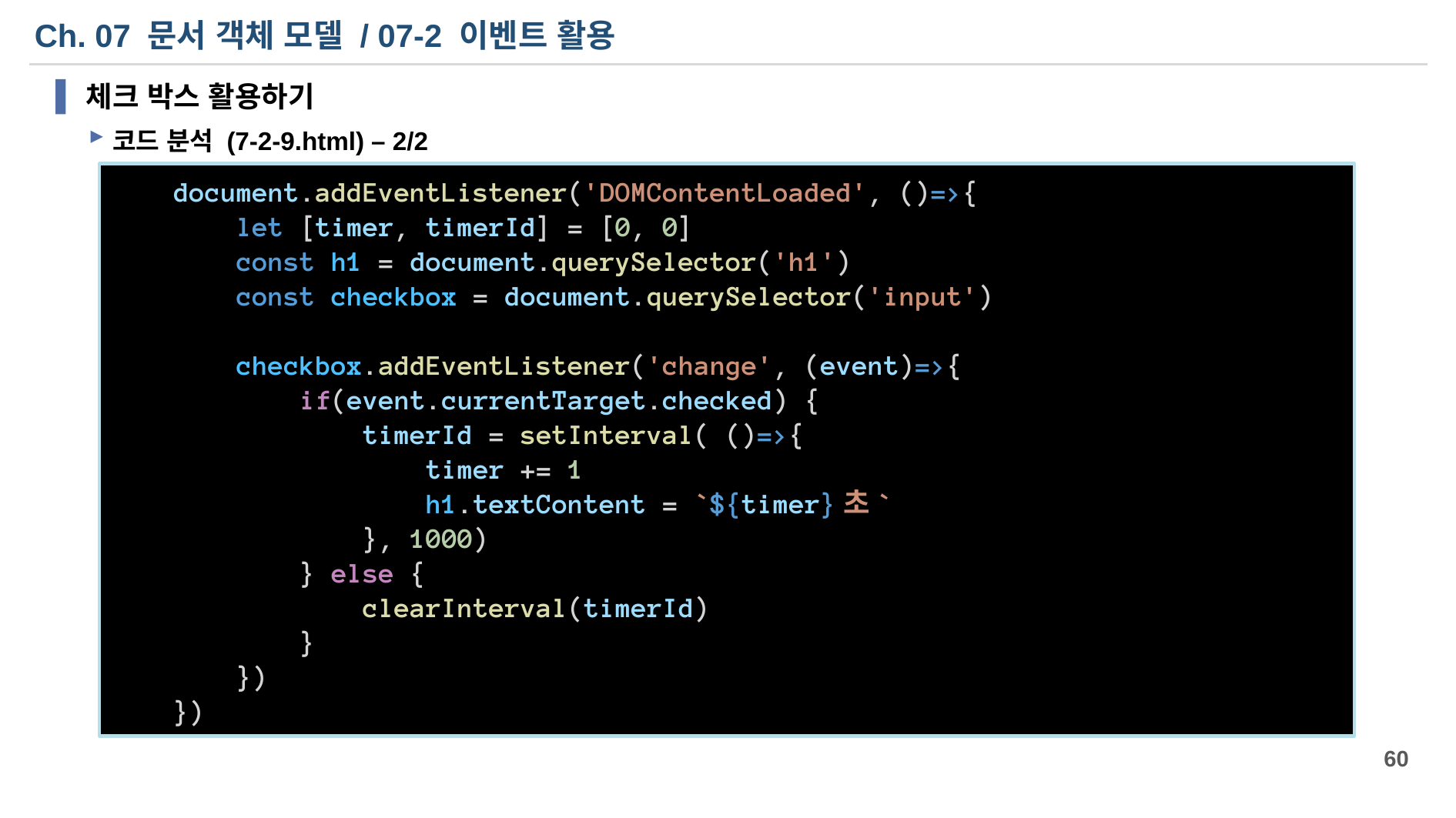

# Ch. 07 문서 객체 모델 / 07-2 이벤트 활용
체크 박스 활용하기
코드 분석 (7-2-9.html) – 2/2
    document.addEventListener('DOMContentLoaded', ()=>{
        let [timer, timerId] = [0, 0]
        const h1 = document.querySelector('h1')
        const checkbox = document.querySelector('input')
        checkbox.addEventListener('change', (event)=>{
            if(event.currentTarget.checked) {
                timerId = setInterval( ()=>{
                    timer += 1
                    h1.textContent = `${timer}초`
                }, 1000)
            } else {
                clearInterval(timerId)
            }
        })
    })
60